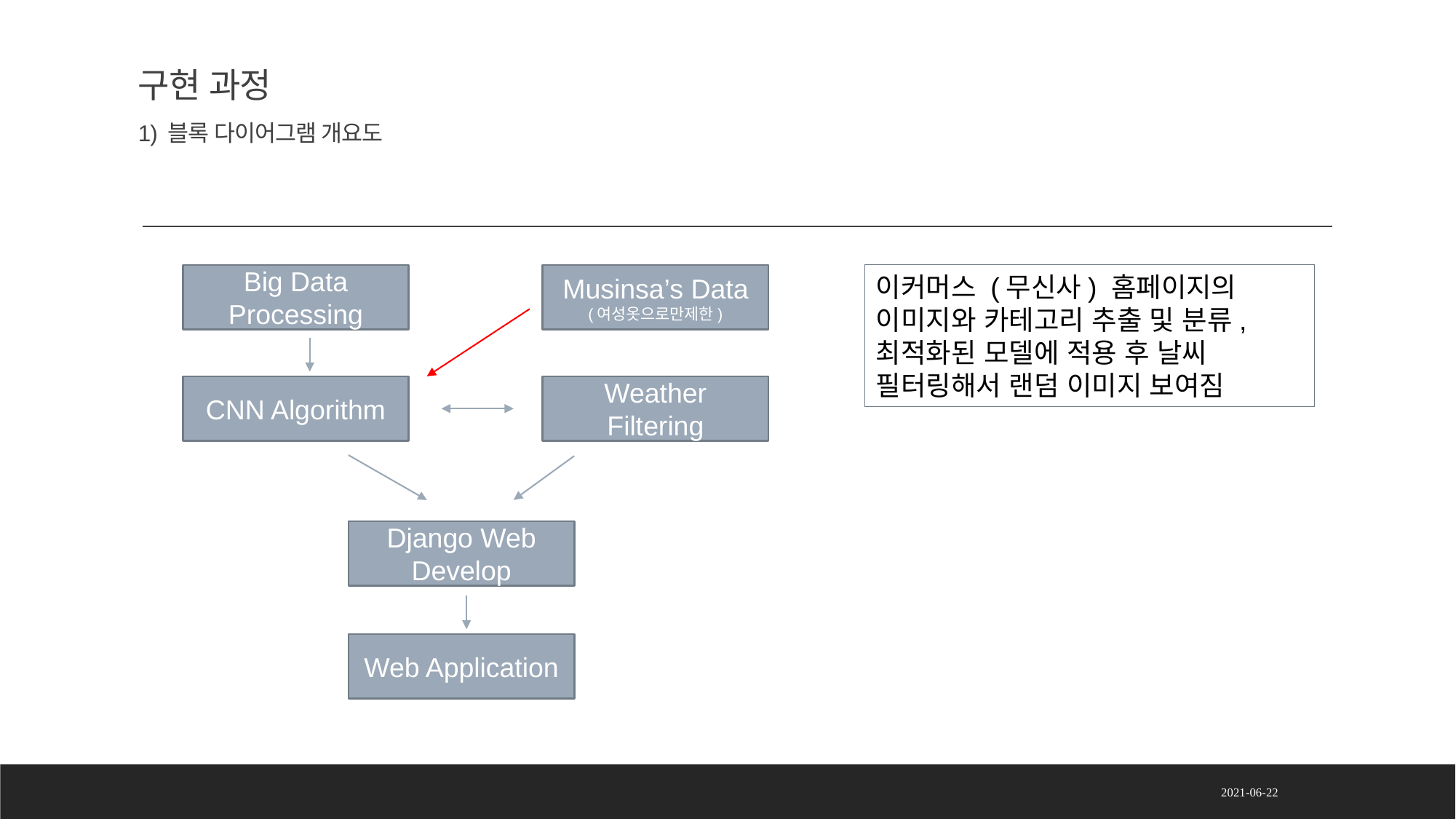

# 구현 과정 1) 블록 다이어그램 개요도
Big Data Processing
Musinsa’s Data
(여성옷으로만제한)
CNN Algorithm
Weather Filtering
Django Web Develop
Web Application
이커머스 (무신사) 홈페이지의 이미지와 카테고리 추출 및 분류, 최적화된 모델에 적용 후 날씨 필터링해서 랜덤 이미지 보여짐
2021-06-22